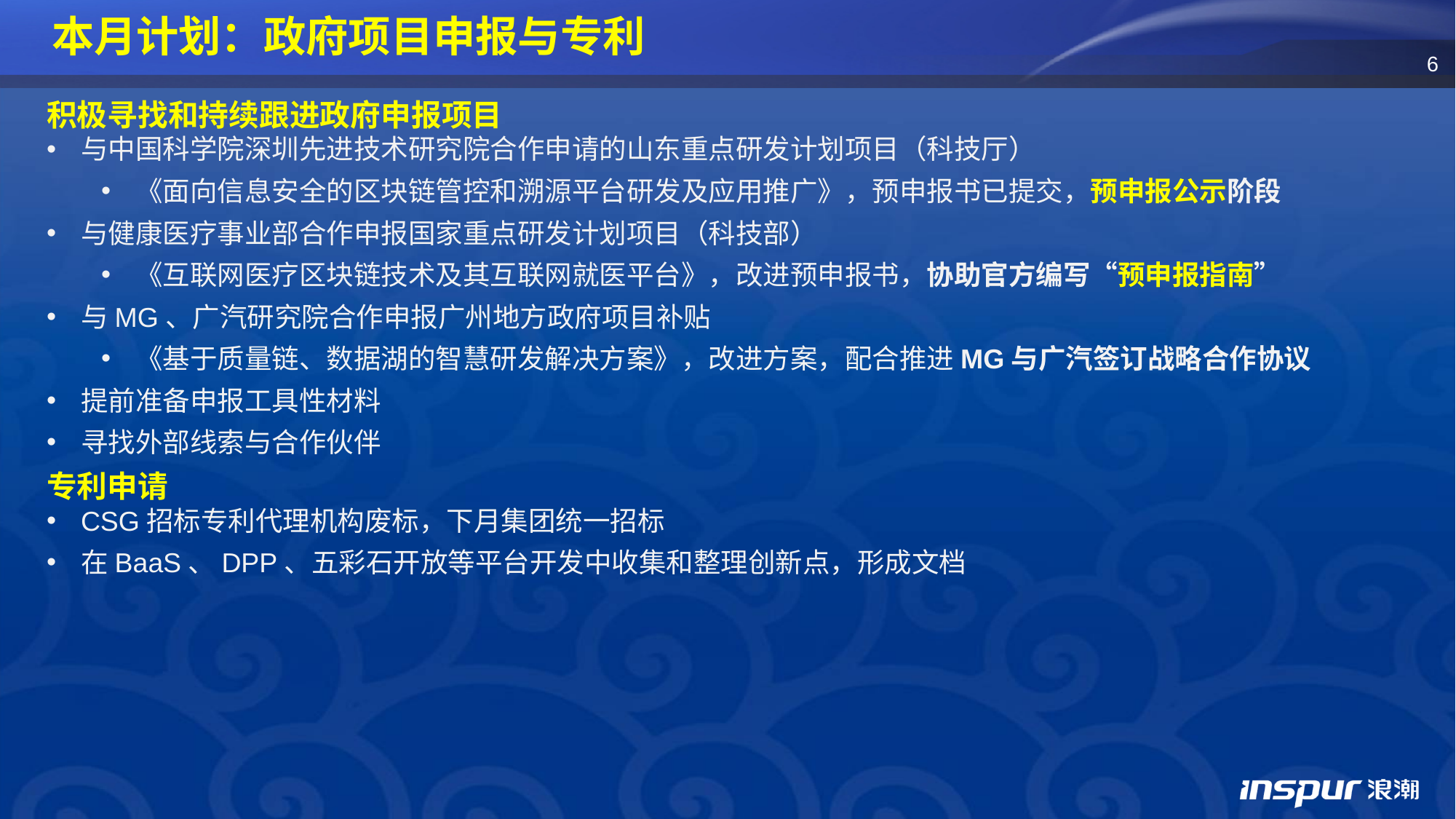

本月计划：政府项目申报与专利
积极寻找和持续跟进政府申报项目
与中国科学院深圳先进技术研究院合作申请的山东重点研发计划项目（科技厅）
《面向信息安全的区块链管控和溯源平台研发及应用推广》，预申报书已提交，预申报公示阶段
与健康医疗事业部合作申报国家重点研发计划项目（科技部）
《互联网医疗区块链技术及其互联网就医平台》，改进预申报书，协助官方编写“预申报指南”
与MG、广汽研究院合作申报广州地方政府项目补贴
《基于质量链、数据湖的智慧研发解决方案》，改进方案，配合推进MG与广汽签订战略合作协议
提前准备申报工具性材料
寻找外部线索与合作伙伴
专利申请
CSG招标专利代理机构废标，下月集团统一招标
在BaaS、DPP、五彩石开放等平台开发中收集和整理创新点，形成文档